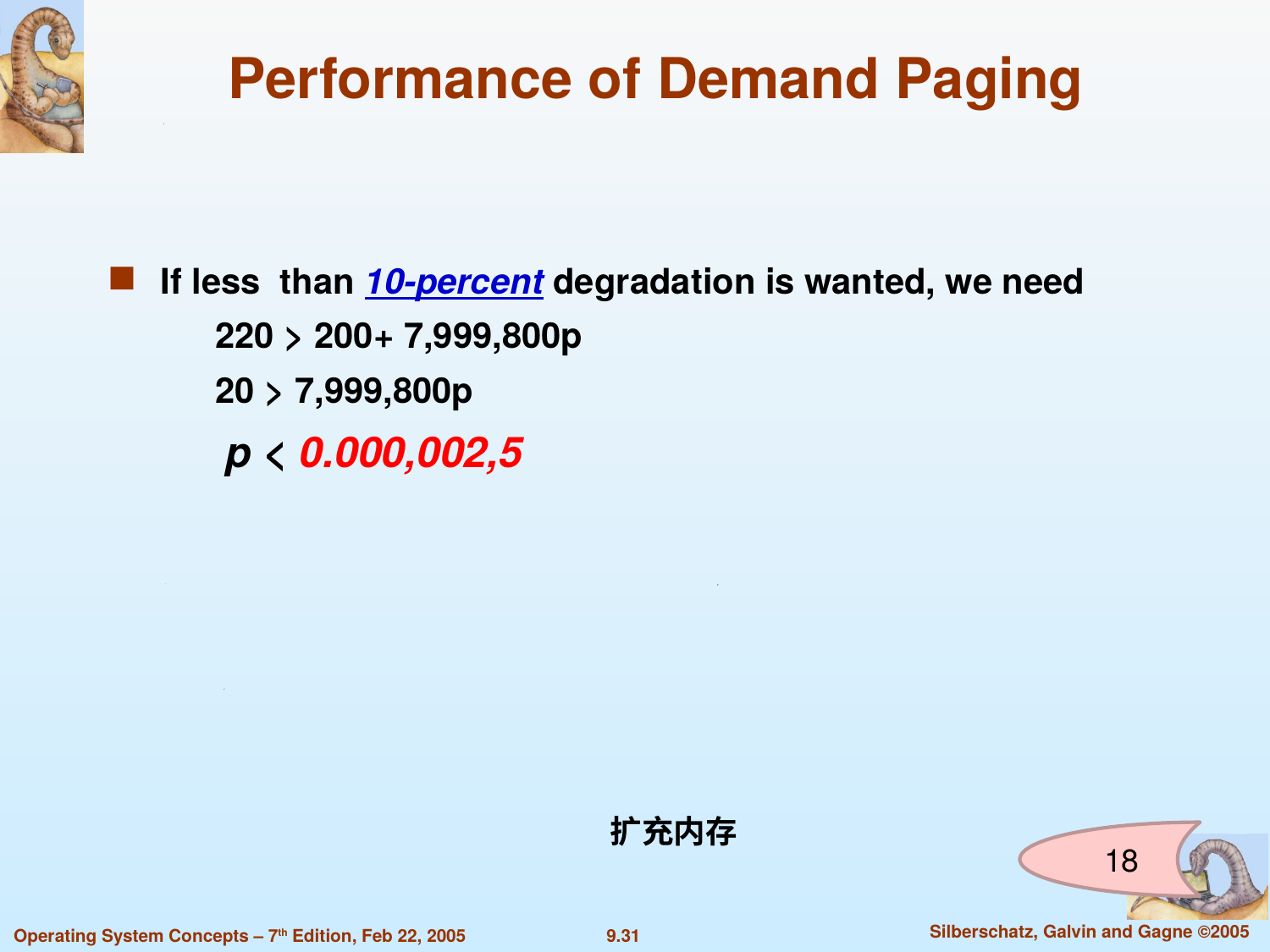

Performance of Demand Paging
If less  than 10-percent degradation is wanted, we need
    220 > 200+ 7,999,800p
    20 > 7,999,800p
     p < 0.000,002,5
扩充内存
18